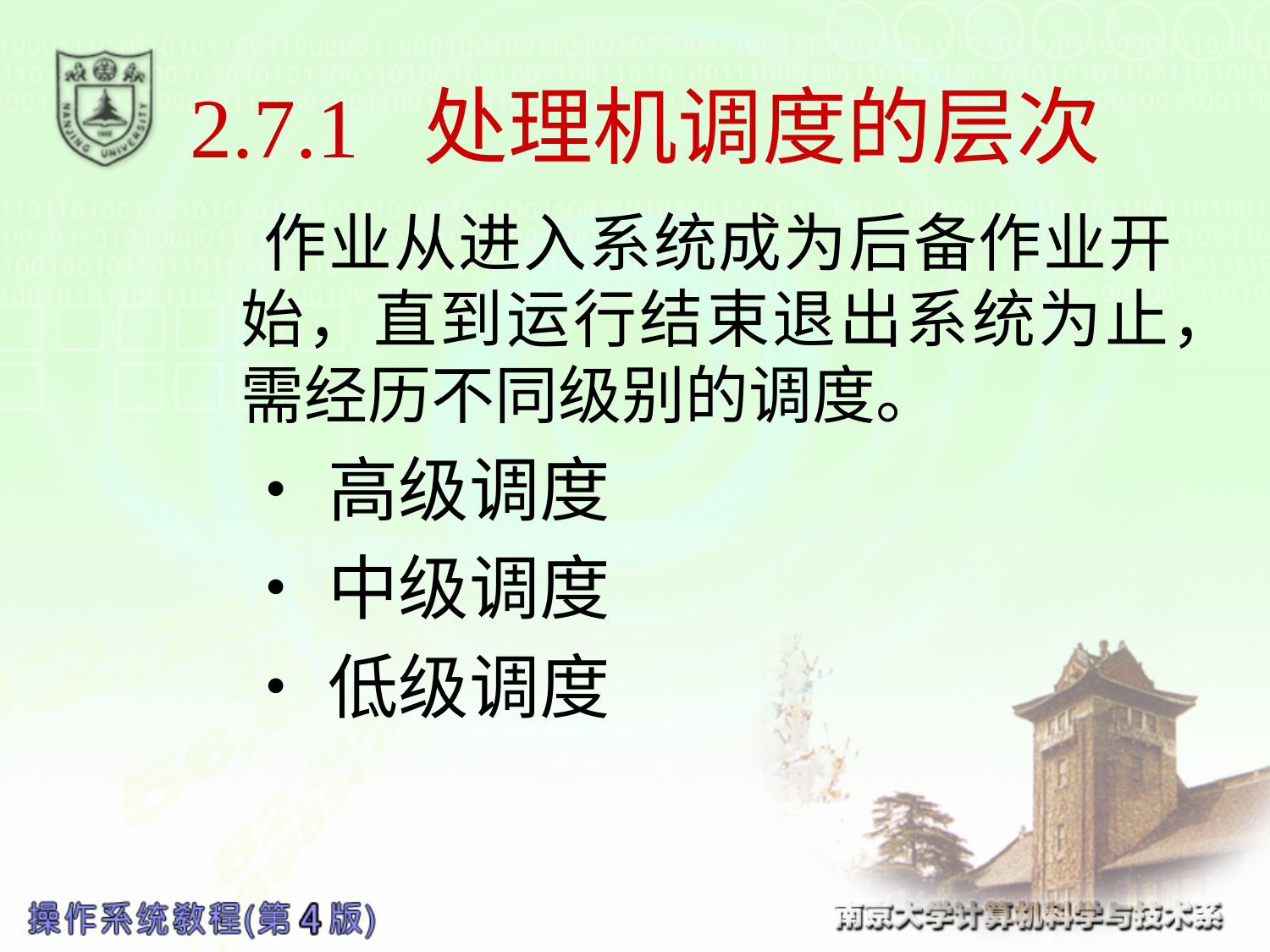

2.7.1  处理机调度的层次
     作业从进入系统成为后备作业开始，直到运行结束退出系统为止，需经历不同级别的调度。
    •高级调度
    •中级调度
    •低级调度